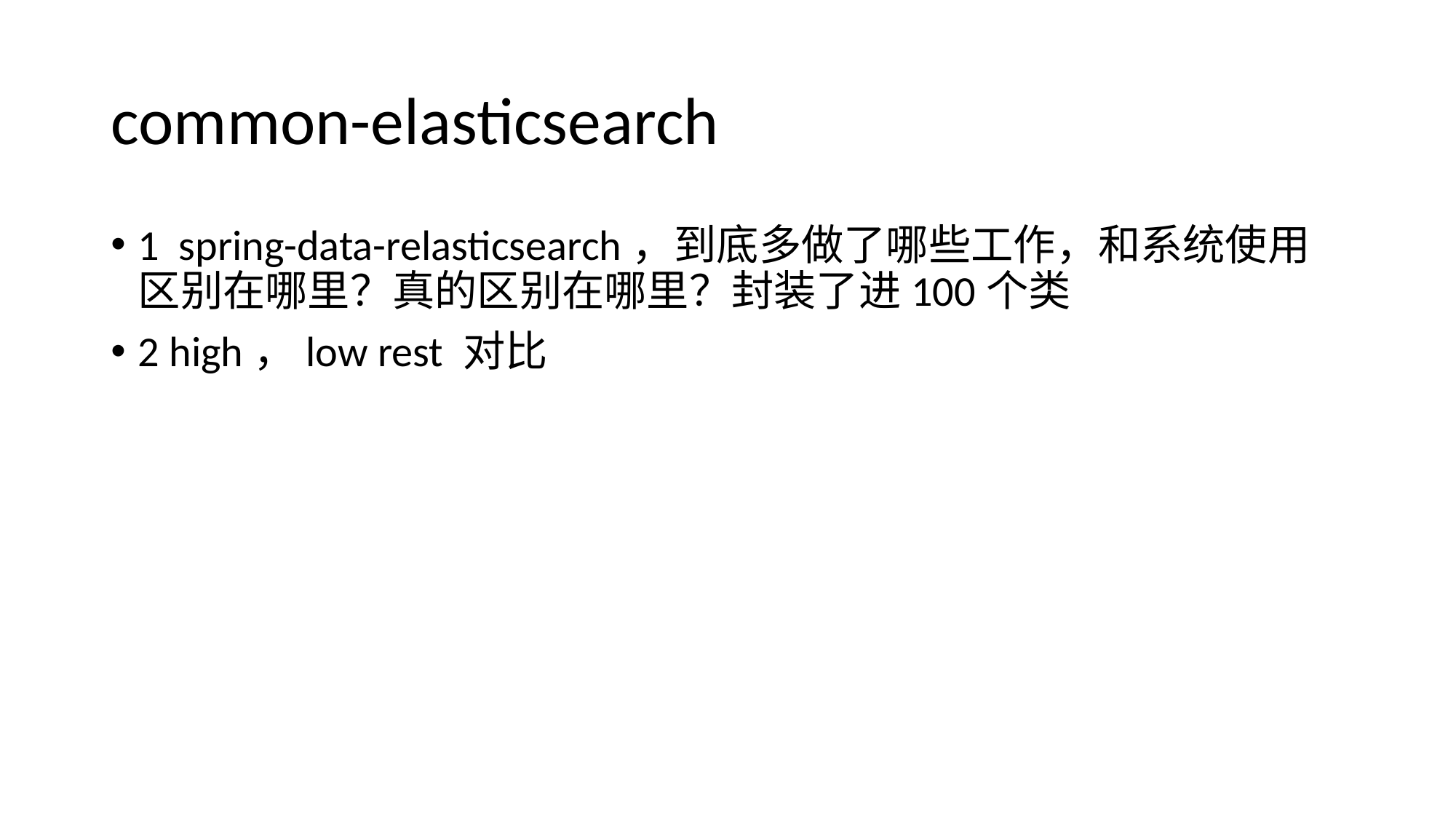

# common-elasticsearch
1  spring-data-relasticsearch，到底多做了哪些工作，和系统使用区别在哪里？真的区别在哪里？封装了进100个类
2 high，low rest 对比